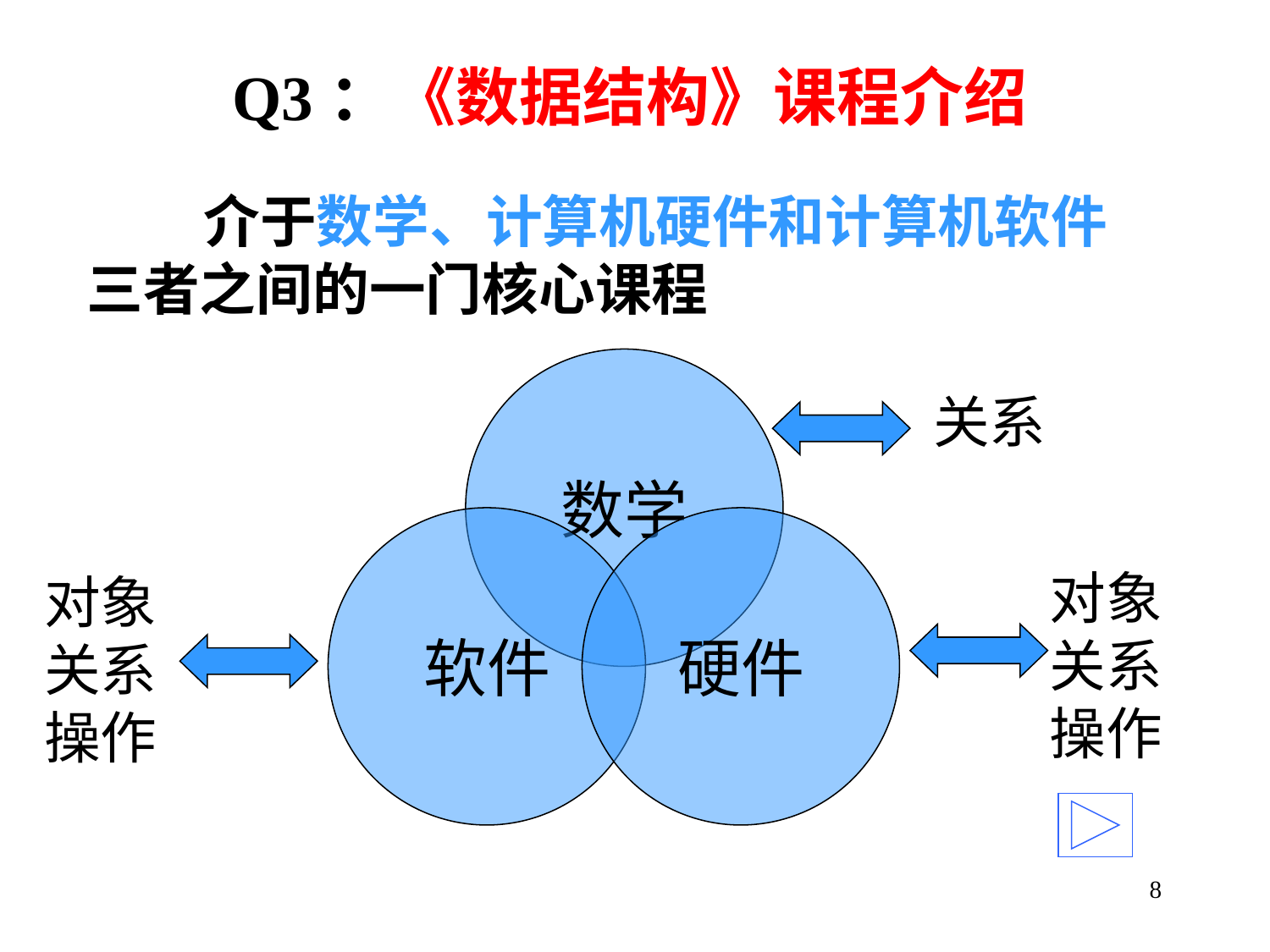

# Q3：《数据结构》课程介绍
        介于数学、计算机硬件和计算机软件三者之间的一门核心课程
数学
软件
硬件
关系

对象
关系
操作
对象
关系
操作

8